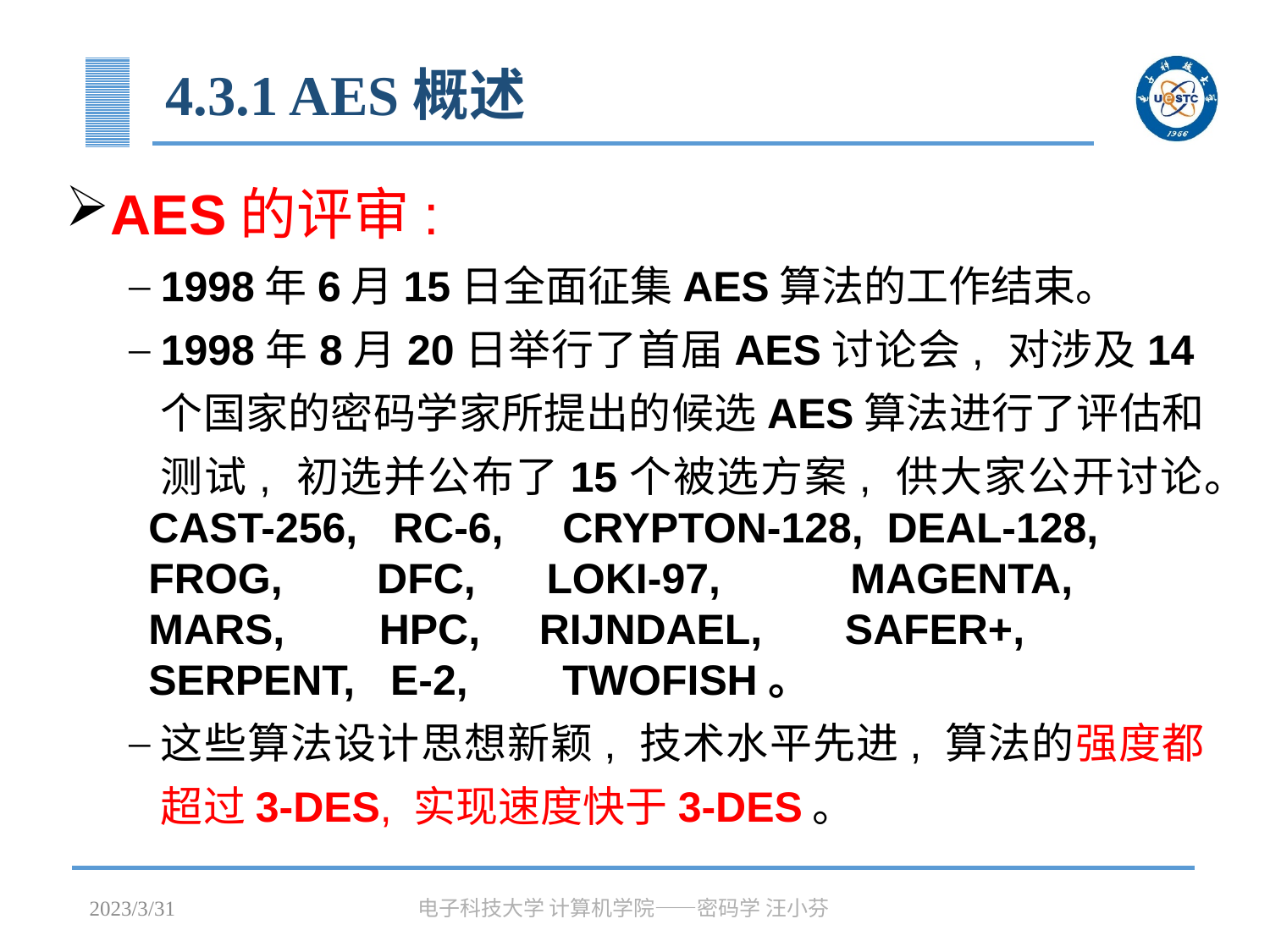

# 4.3.1 AES概述
AES的评审:
1998年6月15日全面征集AES算法的工作结束。
1998年8月20日举行了首届AES讨论会, 对涉及14个国家的密码学家所提出的候选AES算法进行了评估和测试, 初选并公布了15个被选方案, 供大家公开讨论。
       CAST-256,   RC-6,     CRYPTON-128,  DEAL-128,
       FROG,        DFC,      LOKI-97,           MAGENTA,
       MARS,        HPC,     RIJNDAEL,       SAFER+,
       SERPENT,   E-2,        TWOFISH。
这些算法设计思想新颖, 技术水平先进, 算法的强度都超过3-DES, 实现速度快于3-DES。

2023/3/31
电子科技大学 计算机学院——密码学 汪小芬